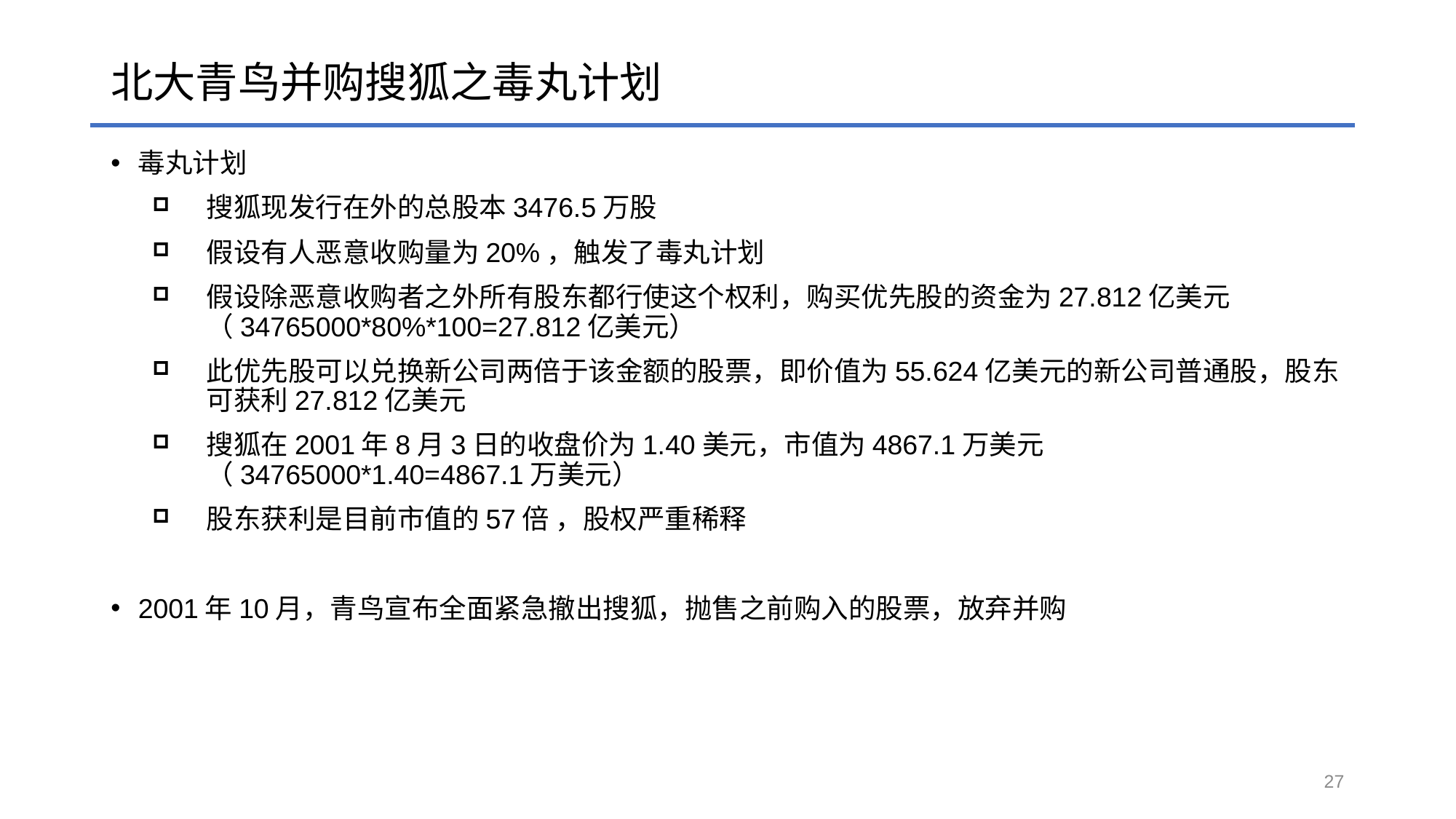

# 北大青鸟并购搜狐之毒丸计划
毒丸计划
搜狐现发行在外的总股本3476.5万股
假设有人恶意收购量为20%，触发了毒丸计划
假设除恶意收购者之外所有股东都行使这个权利，购买优先股的资金为27.812亿美元 （34765000*80%*100=27.812亿美元）
此优先股可以兑换新公司两倍于该金额的股票，即价值为55.624亿美元的新公司普通股，股东可获利27.812亿美元
搜狐在2001年8月3日的收盘价为1.40美元，市值为4867.1万美元（34765000*1.40=4867.1万美元）
股东获利是目前市值的57倍 ，股权严重稀释

2001年10月，青鸟宣布全面紧急撤出搜狐，抛售之前购入的股票，放弃并购
27